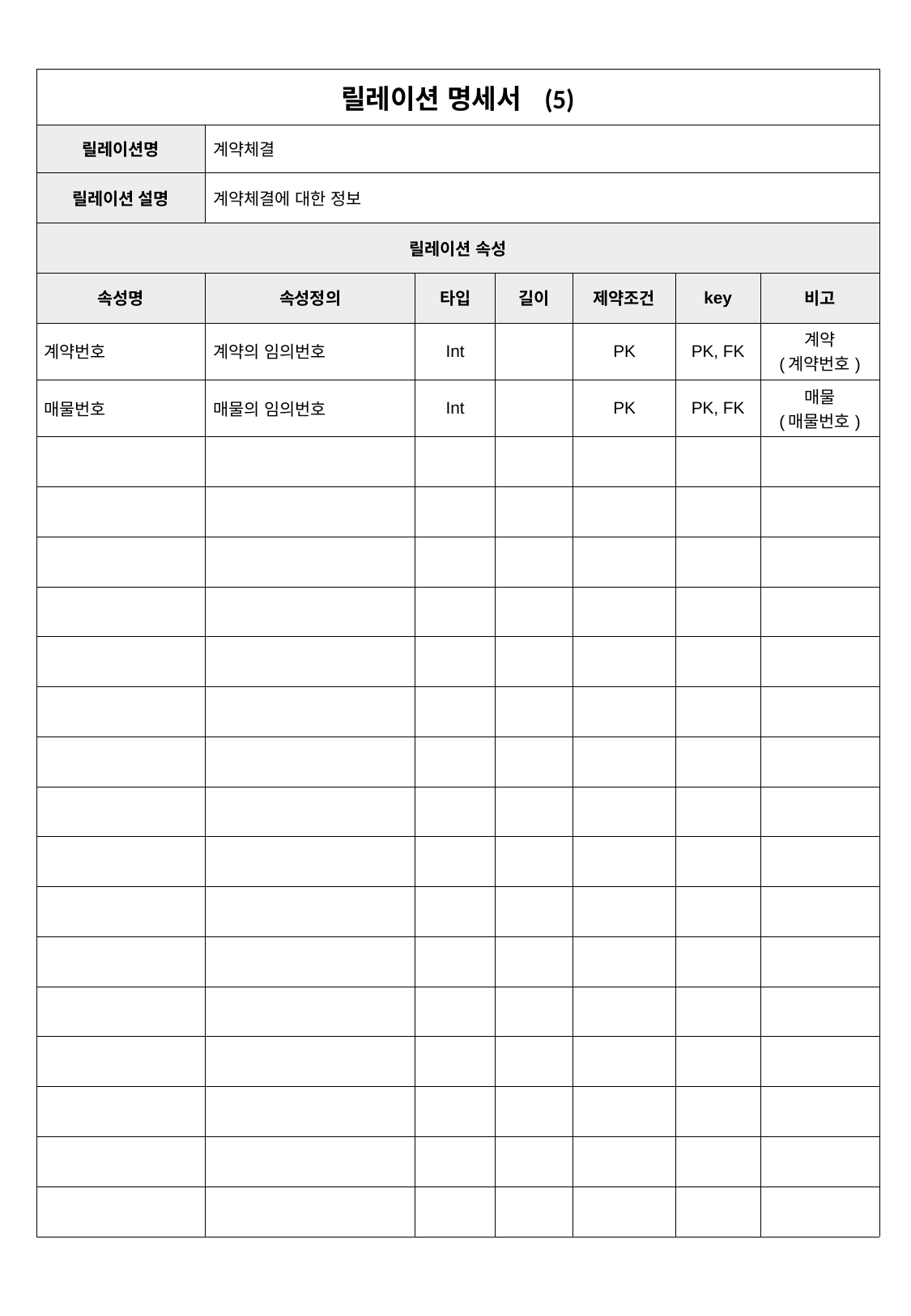

| 릴레이션 명세서 (5) |  |  |  |  |  |  |
| --- | --- | --- | --- | --- | --- | --- |
| 릴레이션명 | 계약체결 |  |  |  |  |  |
| 릴레이션 설명 | 계약체결에 대한 정보 |  |  |  |  |  |
| 릴레이션 속성 |  |  |  |  |  |  |
| 속성명 | 속성정의 | 타입 | 길이 | 제약조건 | key | 비고 |
| 계약번호 | 계약의 임의번호 | Int |  | PK | PK, FK | 계약 (계약번호) |
| 매물번호 | 매물의 임의번호 | Int |  | PK | PK, FK | 매물 (매물번호) |
|  |  |  |  |  |  |  |
|  |  |  |  |  |  |  |
|  |  |  |  |  |  |  |
|  |  |  |  |  |  |  |
|  |  |  |  |  |  |  |
|  |  |  |  |  |  |  |
|  |  |  |  |  |  |  |
|  |  |  |  |  |  |  |
|  |  |  |  |  |  |  |
|  |  |  |  |  |  |  |
|  |  |  |  |  |  |  |
|  |  |  |  |  |  |  |
|  |  |  |  |  |  |  |
|  |  |  |  |  |  |  |
|  |  |  |  |  |  |  |
|  |  |  |  |  |  |  |